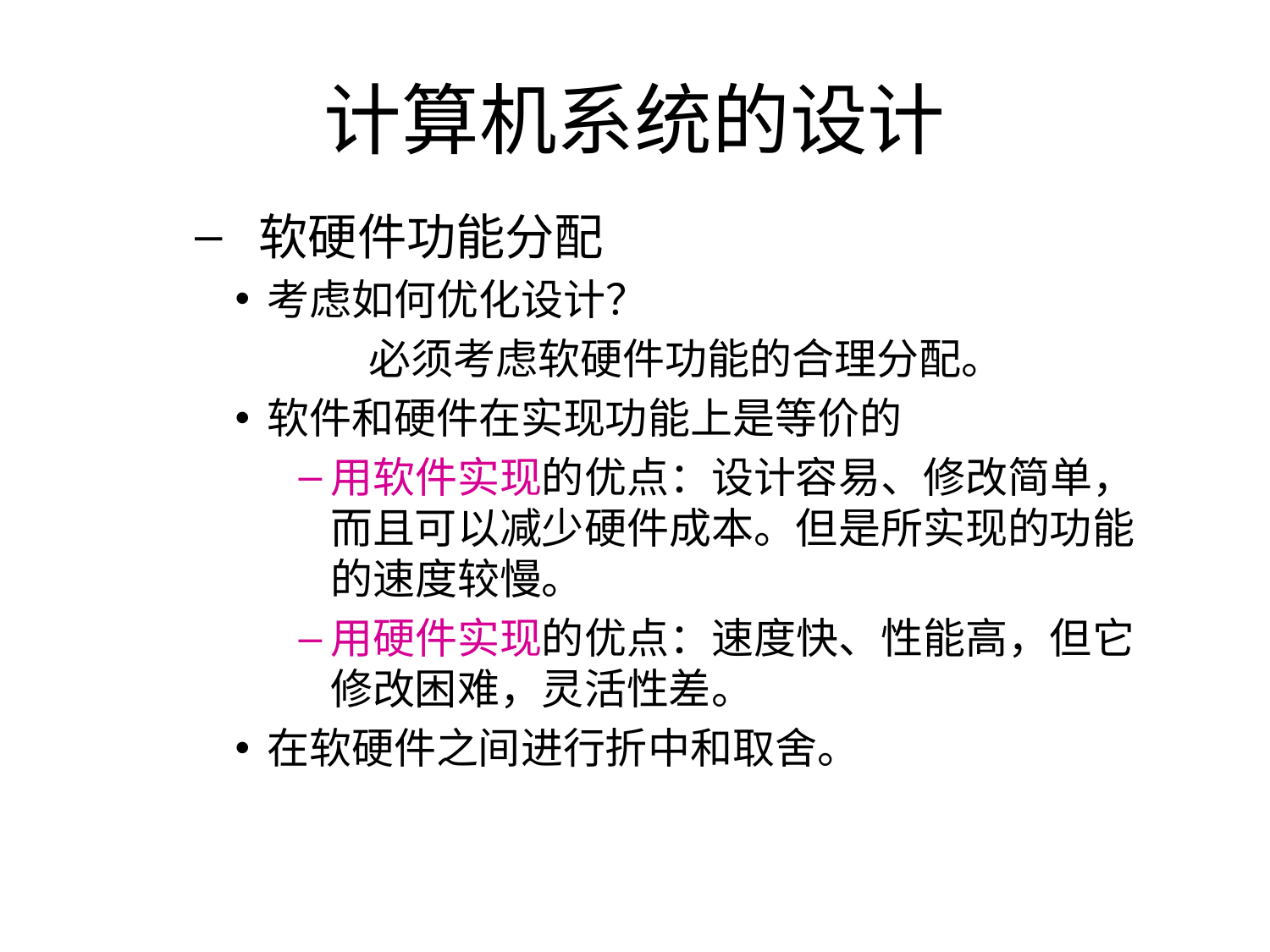

# 计算机系统的设计
软硬件功能分配
考虑如何优化设计？
             必须考虑软硬件功能的合理分配。
软件和硬件在实现功能上是等价的
用软件实现的优点：设计容易、修改简单，而且可以减少硬件成本。但是所实现的功能的速度较慢。
用硬件实现的优点：速度快、性能高，但它修改困难，灵活性差。
在软硬件之间进行折中和取舍。